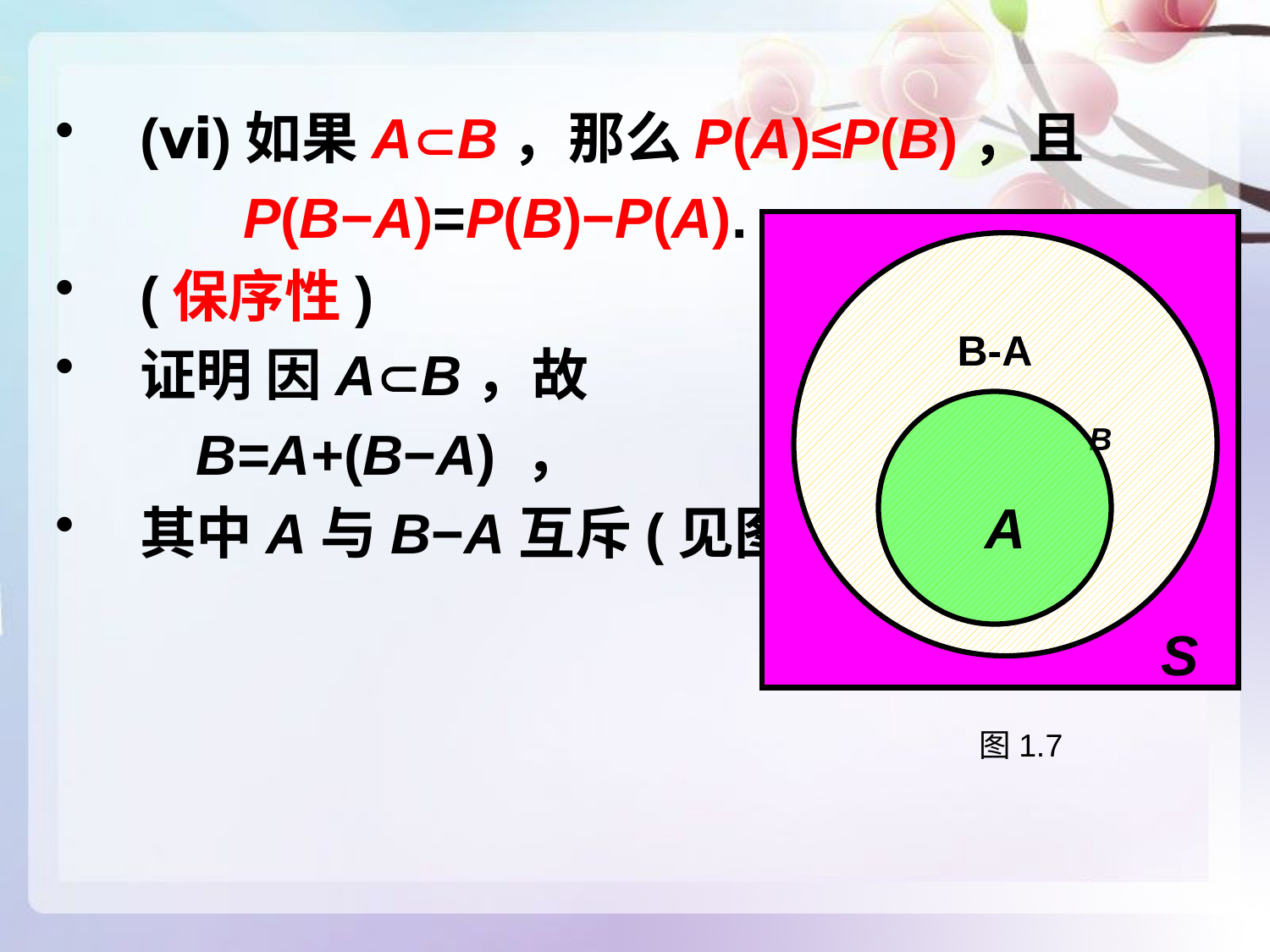

(ⅵ)如果A⊂B，那么P(A)≤P(B)，且
            P(B−A)=P(B)−P(A).
(保序性)
证明 因A⊂B，故
         B=A+(B−A) ，
其中A与B−A互斥(见图).

B-A

B
A
S
图1.7